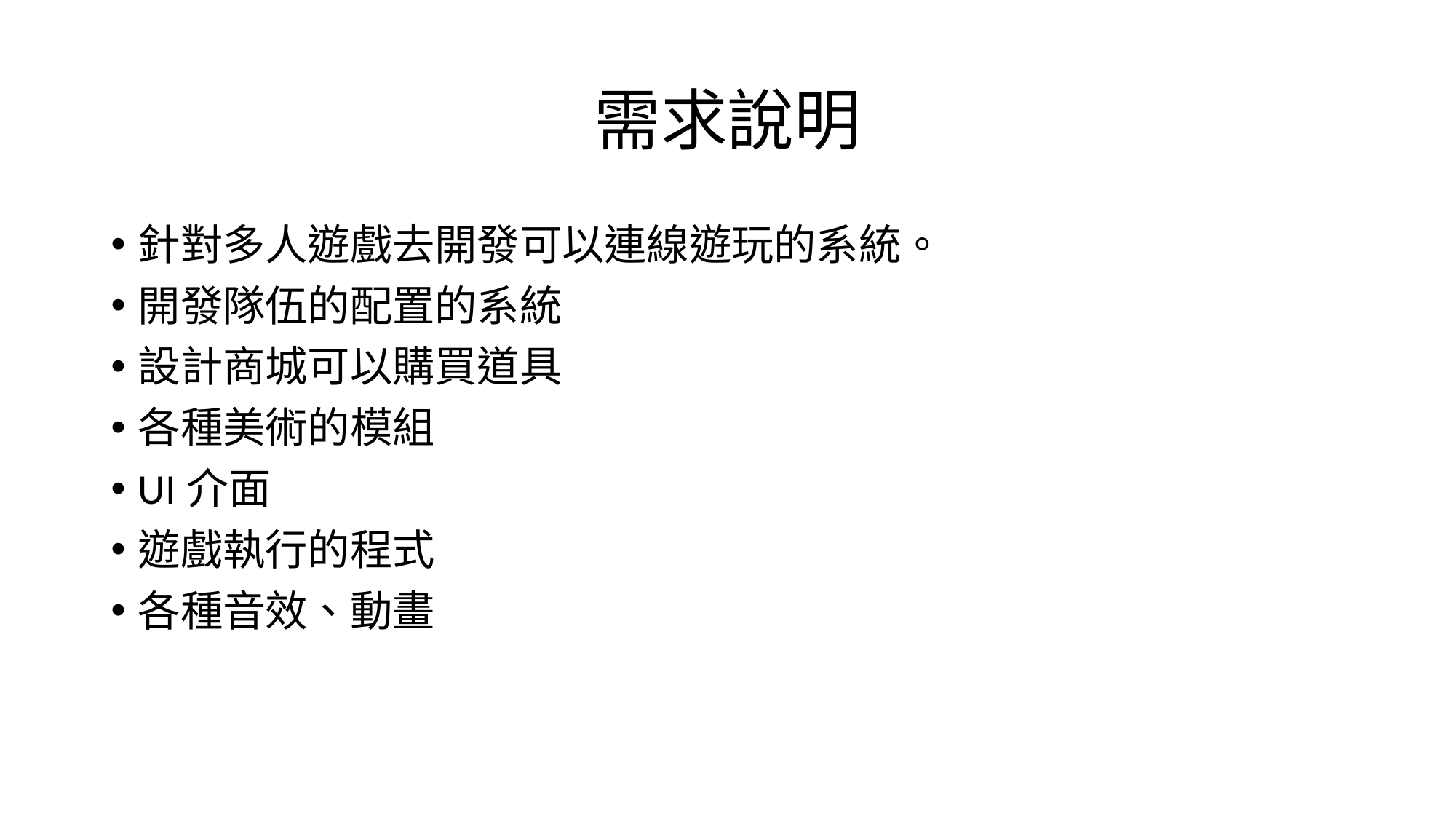

# 需求說明
針對多人遊戲去開發可以連線遊玩的系統。
開發隊伍的配置的系統
設計商城可以購買道具
各種美術的模組
UI介面
遊戲執行的程式
各種音效、動畫